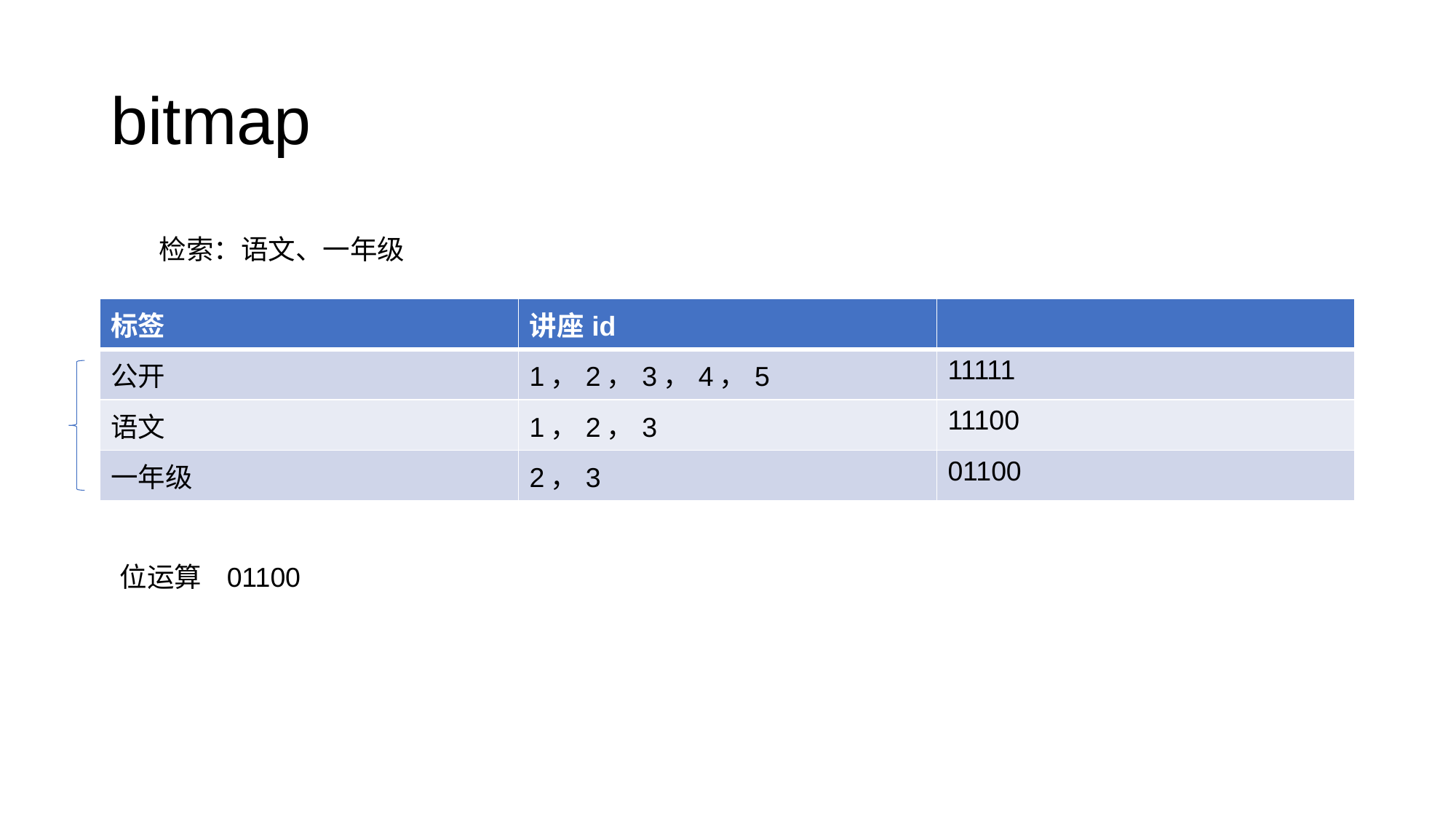

# bitmap
检索：语文、一年级
| 标签 | 讲座id |  |
| --- | --- | --- |
| 公开 | 1，2，3，4，5 | 11111 |
| 语文 | 1，2，3 | 11100 |
| 一年级 | 2，3 | 01100 |

位运算   01100